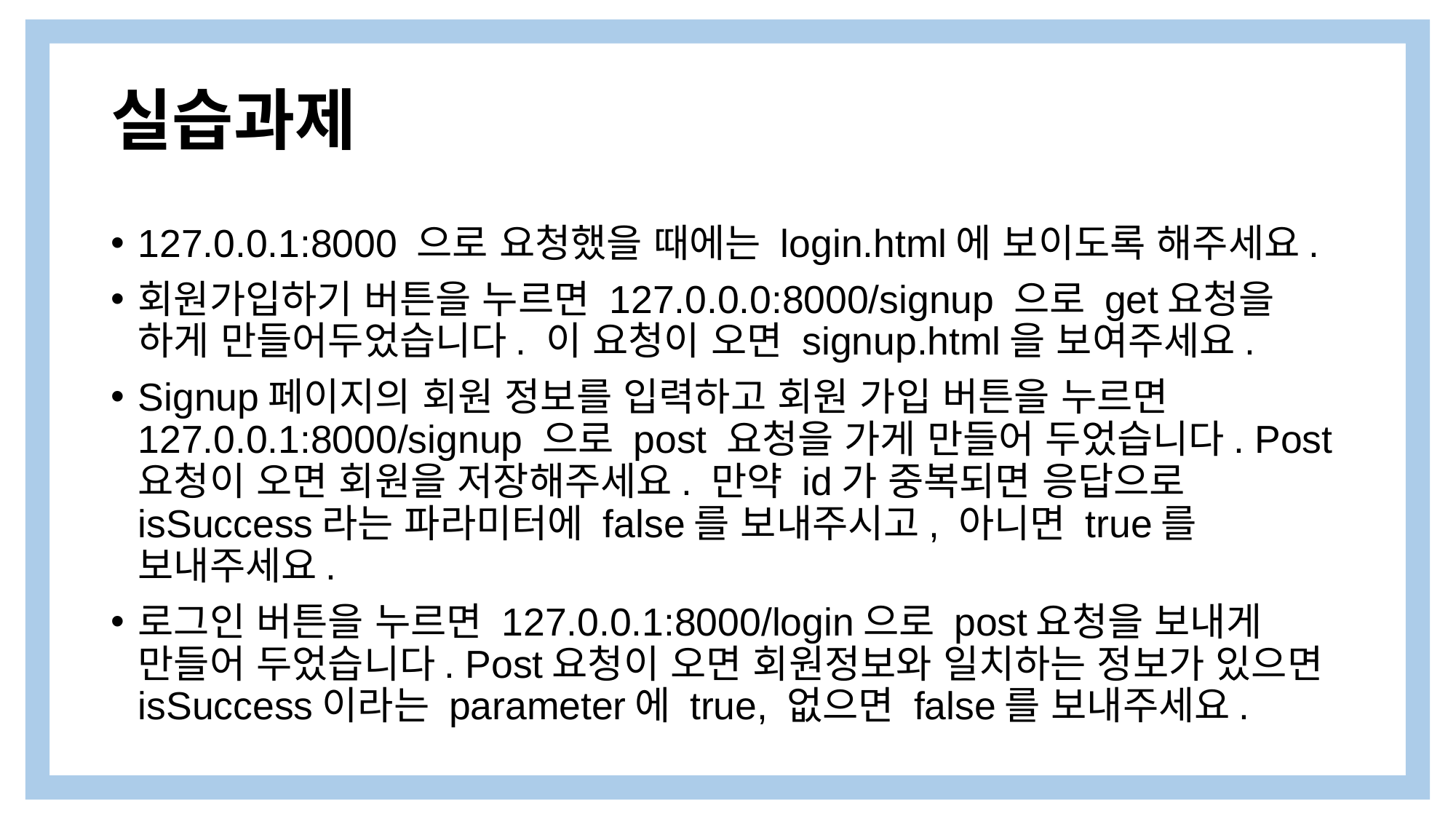

# 실습과제
127.0.0.1:8000 으로 요청했을 때에는 login.html에 보이도록 해주세요.
회원가입하기 버튼을 누르면 127.0.0.0:8000/signup 으로 get요청을 하게 만들어두었습니다. 이 요청이 오면 signup.html을 보여주세요.
Signup페이지의 회원 정보를 입력하고 회원 가입 버튼을 누르면 127.0.0.1:8000/signup 으로 post 요청을 가게 만들어 두었습니다. Post 요청이 오면 회원을 저장해주세요. 만약 id가 중복되면 응답으로 isSuccess라는 파라미터에 false를 보내주시고, 아니면 true를 보내주세요.
로그인 버튼을 누르면 127.0.0.1:8000/login으로 post요청을 보내게 만들어 두었습니다. Post요청이 오면 회원정보와 일치하는 정보가 있으면 isSuccess이라는 parameter에 true, 없으면 false를 보내주세요.